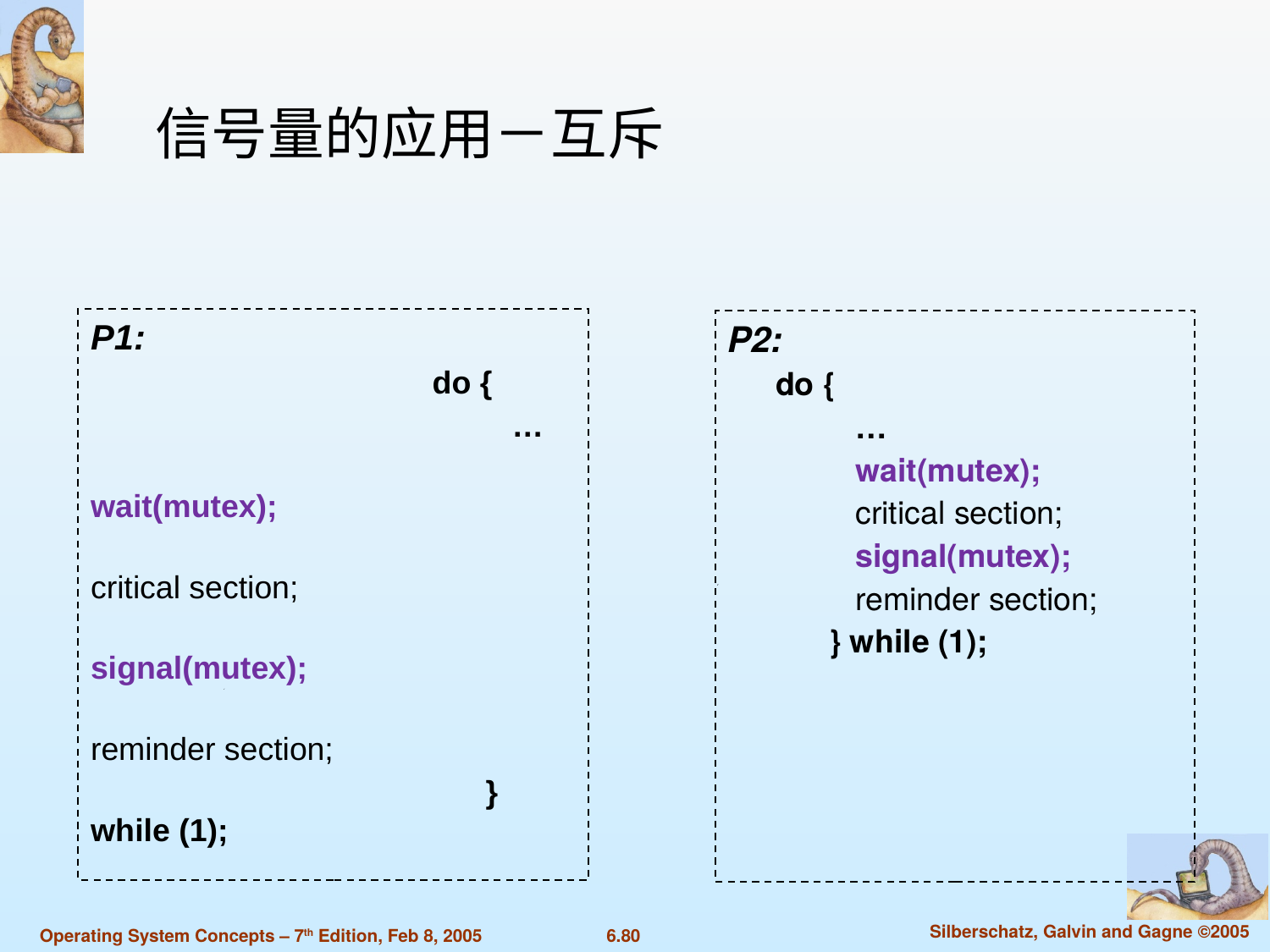

信号量的应用－互斥
P1:
	do {
	         …
	         wait(mutex);
	         critical section;
	         signal(mutex);
	         reminder section;
	      } while (1);

P2:
	do {
	         …
	         wait(mutex);
	         critical section;
	         signal(mutex);
	         reminder section;
	      } while (1);